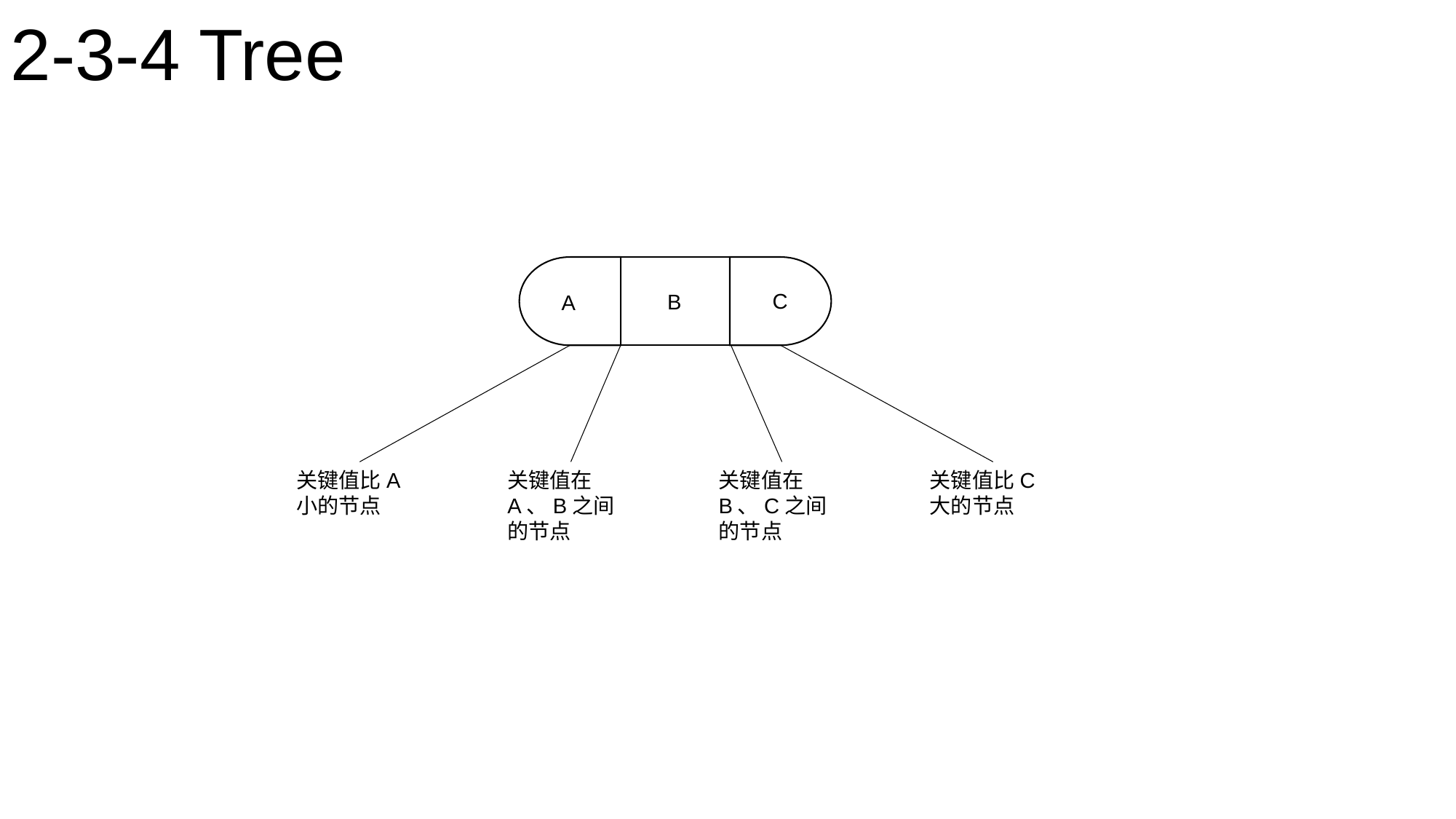

2-3-4 Tree

C
B
A
关键值比A小的节点
关键值在A、B之间的节点
关键值在B、C之间的节点
关键值比C大的节点